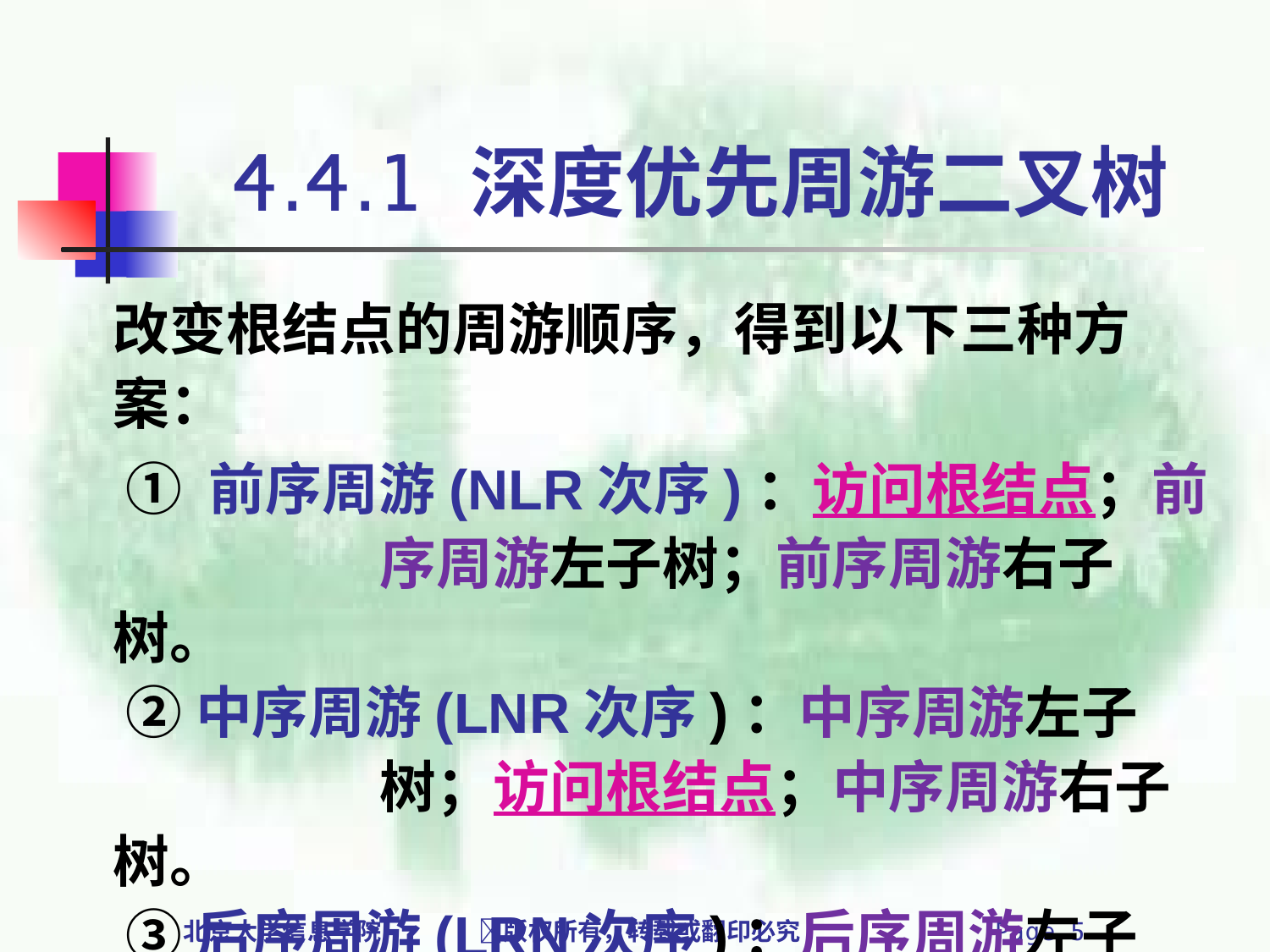

# 4.4.1 深度优先周游二叉树
	改变根结点的周游顺序，得到以下三种方案：
	 ① 前序周游(NLR次序)：访问根结点；前		 序周游左子树；前序周游右子树。
 ② 中序周游(LNR次序)：中序周游左子		 树；访问根结点；中序周游右子树。
 ③ 后序周游(LRN次序)：后序周游左子		 树；后序周游右子树；访问根结点。
北京大学信息学院                 ©版权所有，转载或翻印必究                                 Page  5